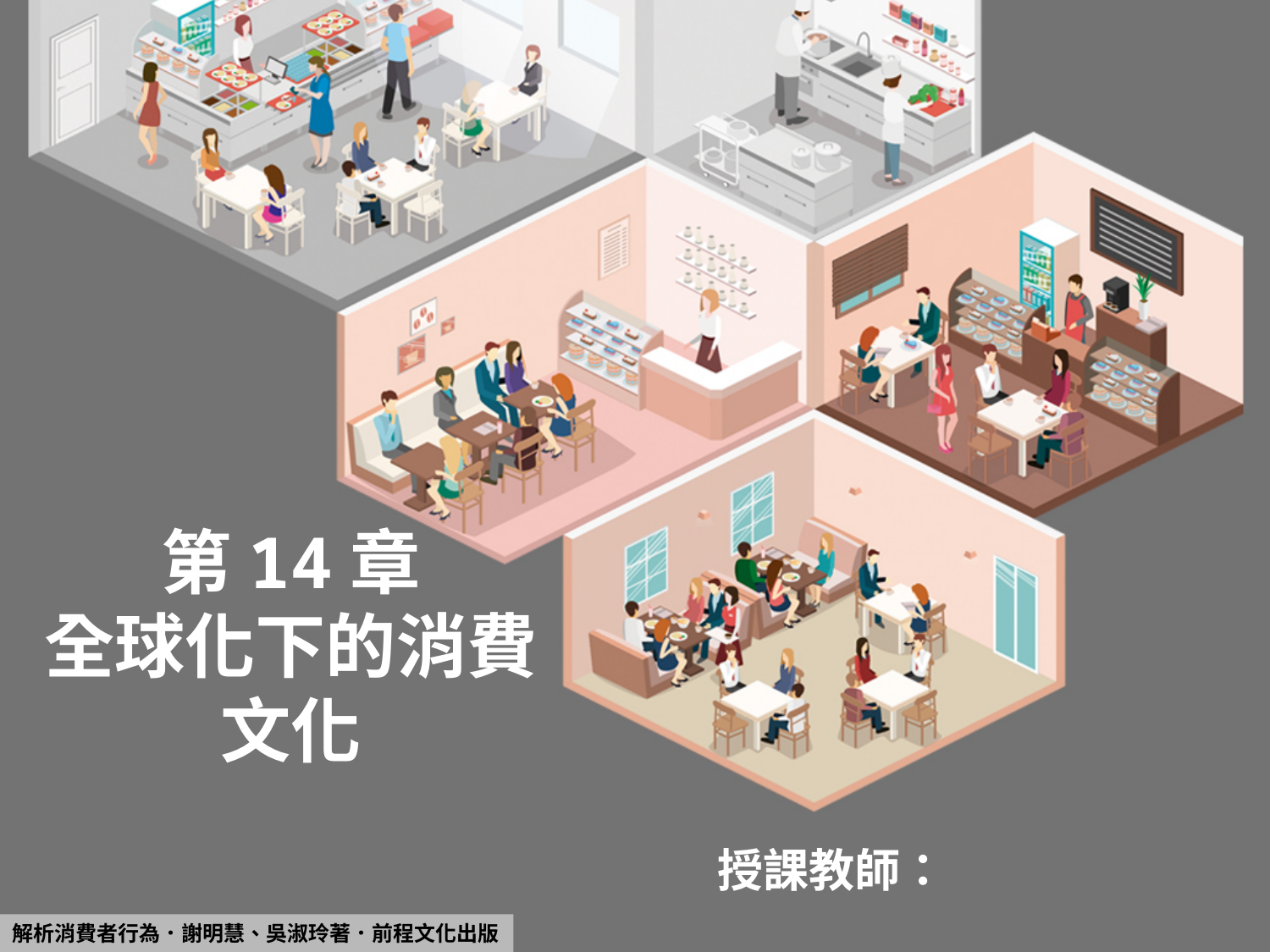

# 第14章 全球化下的消費文化
授課教師：
解析消費者行為．謝明慧、吳淑玲著．前程文化出版